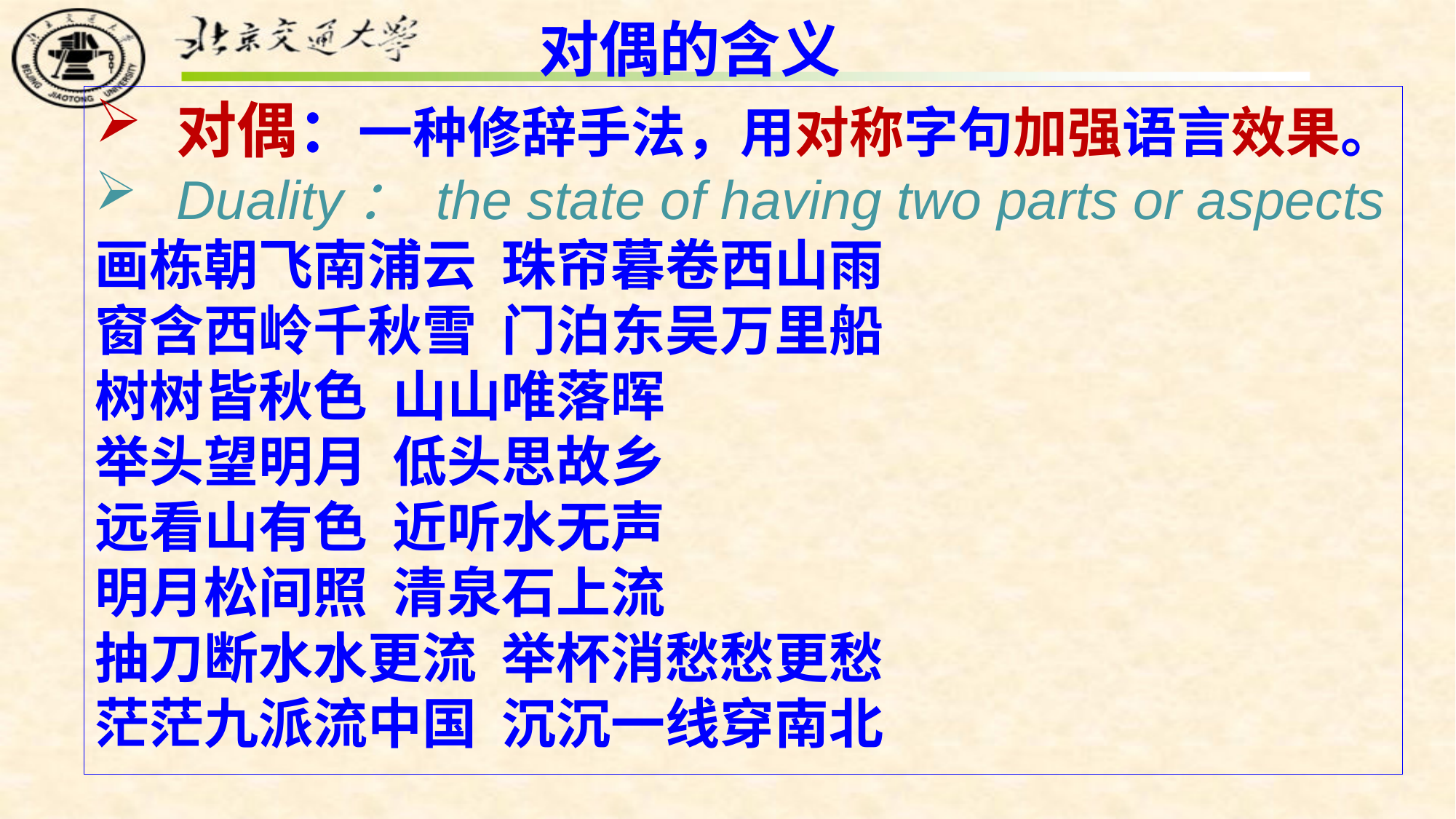

对偶的含义
对偶：一种修辞手法，用对称字句加强语言效果。
Duality： the state of having two parts or aspects
画栋朝飞南浦云  珠帘暮卷西山雨
窗含西岭千秋雪  门泊东吴万里船
树树皆秋色  山山唯落晖
举头望明月  低头思故乡
远看山有色  近听水无声
明月松间照  清泉石上流
抽刀断水水更流  举杯消愁愁更愁
茫茫九派流中国  沉沉一线穿南北